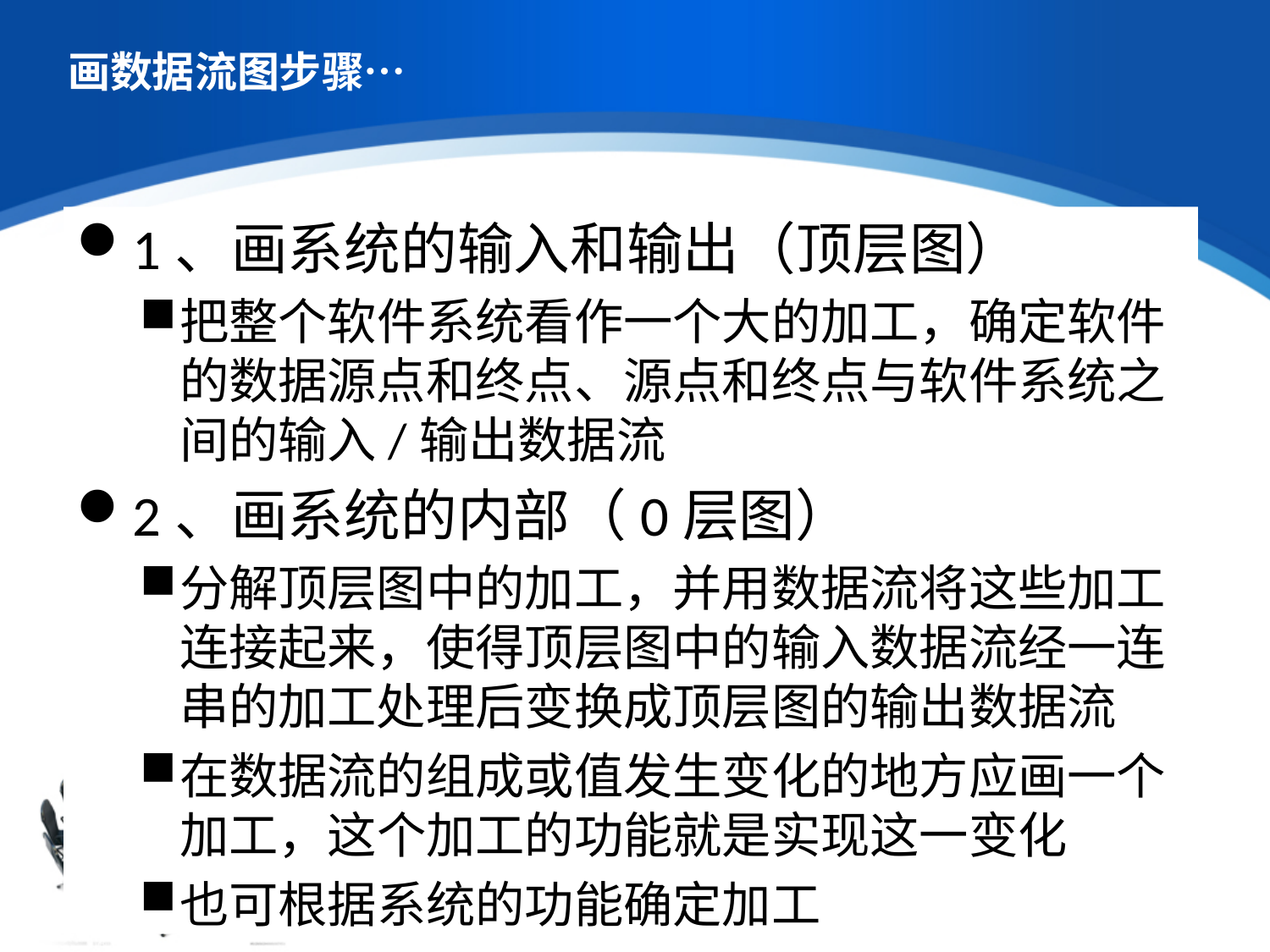

# 画数据流图步骤…
1、画系统的输入和输出（顶层图）
把整个软件系统看作一个大的加工，确定软件的数据源点和终点、源点和终点与软件系统之间的输入/输出数据流
2、画系统的内部（0层图）
分解顶层图中的加工，并用数据流将这些加工连接起来，使得顶层图中的输入数据流经一连串的加工处理后变换成顶层图的输出数据流
在数据流的组成或值发生变化的地方应画一个加工，这个加工的功能就是实现这一变化
也可根据系统的功能确定加工